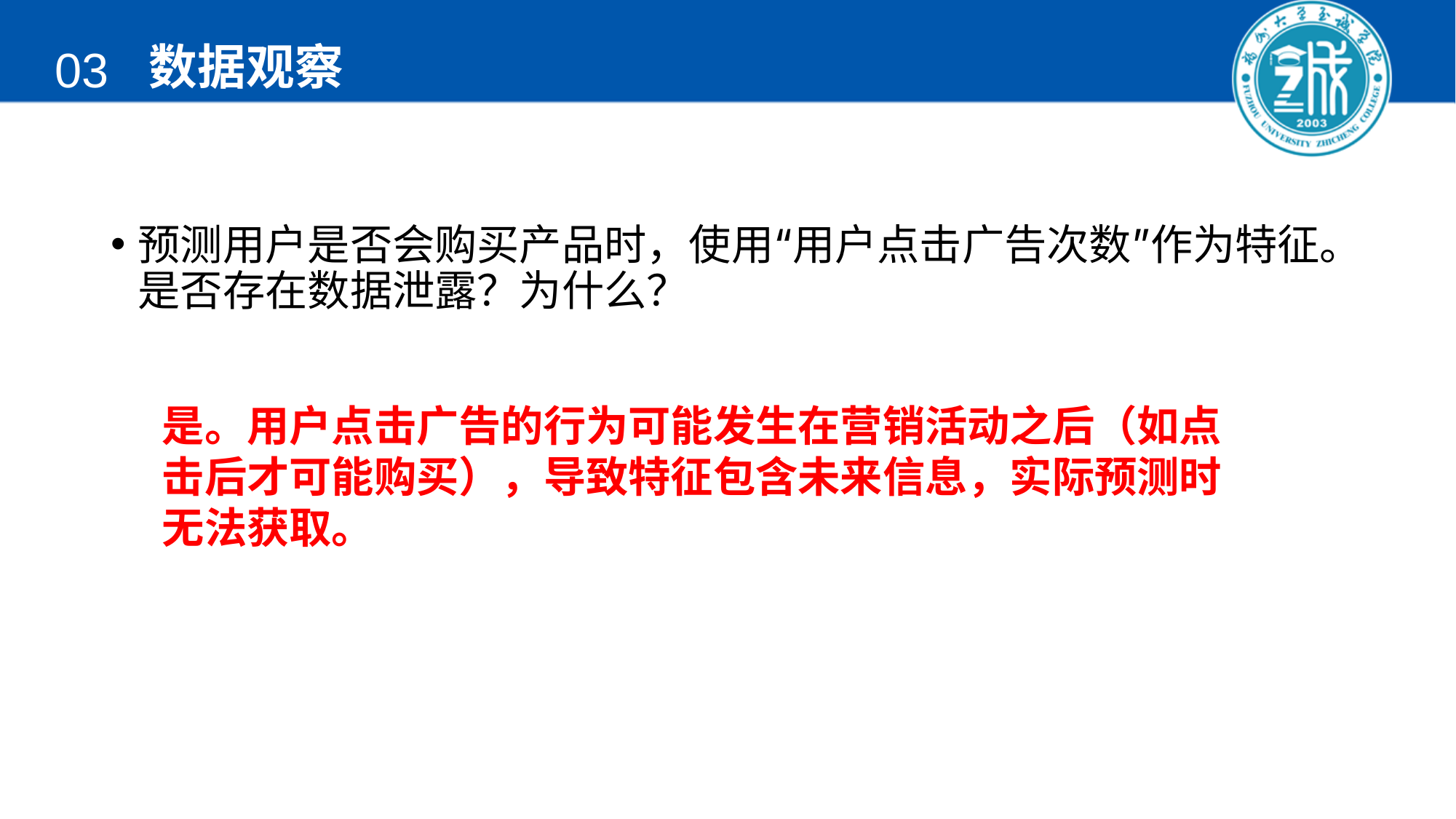

数据观察
03
预测用户是否会购买产品时，使用“用户点击广告次数”作为特征。是否存在数据泄露？为什么？

是。用户点击广告的行为可能发生在营销活动之后（如点击后才可能购买），导致特征包含未来信息，实际预测时无法获取。